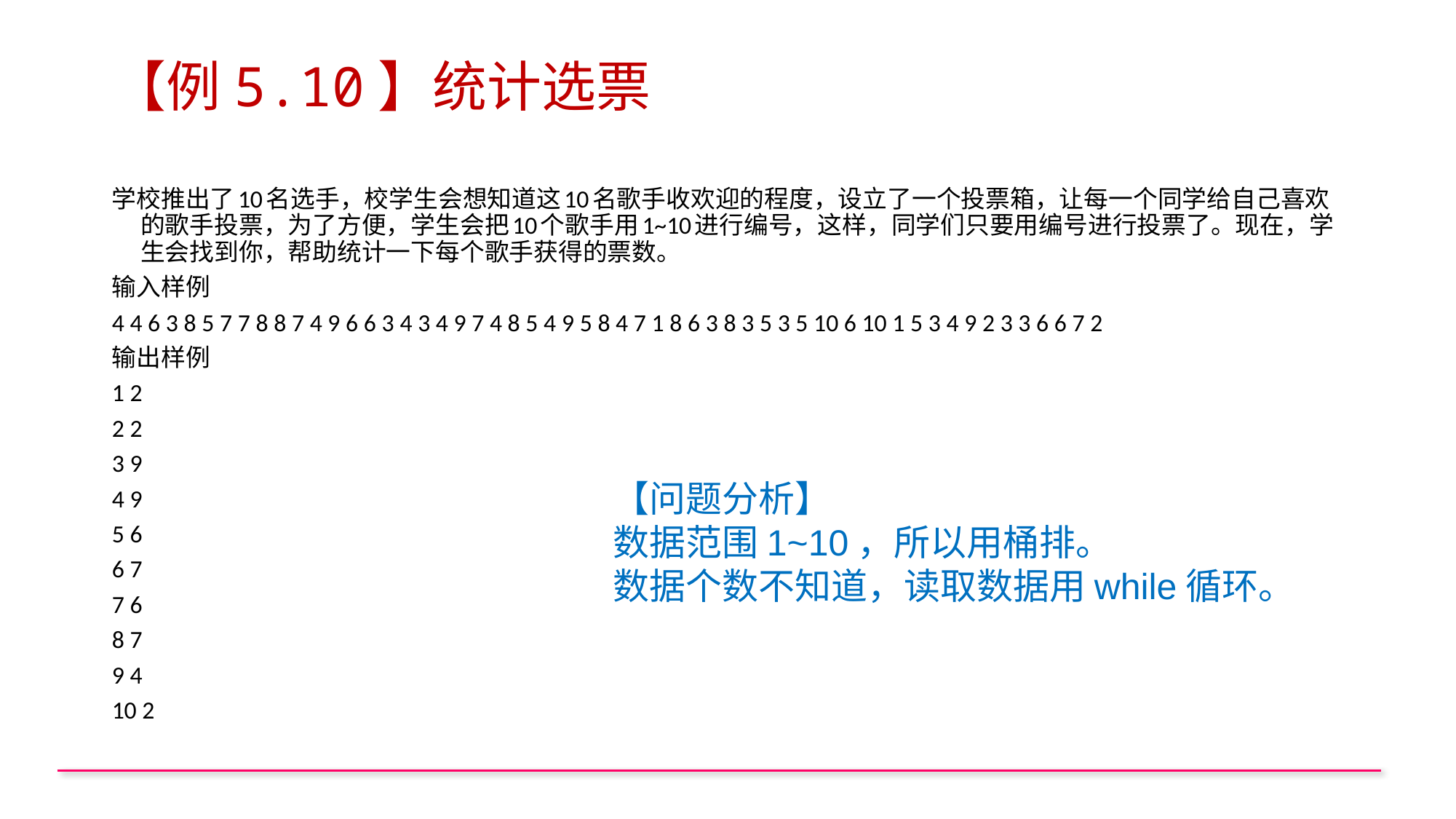

# 【例5.10】统计选票
学校推出了10名选手，校学生会想知道这10名歌手收欢迎的程度，设立了一个投票箱，让每一个同学给自己喜欢的歌手投票，为了方便，学生会把10个歌手用1~10进行编号，这样，同学们只要用编号进行投票了。现在，学生会找到你，帮助统计一下每个歌手获得的票数。
输入样例
4 4 6 3 8 5 7 7 8 8 7 4 9 6 6 3 4 3 4 9 7 4 8 5 4 9 5 8 4 7 1 8 6 3 8 3 5 3 5 10 6 10 1 5 3 4 9 2 3 3 6 6 7 2
输出样例
1 2
2 2
3 9
4 9
5 6
6 7
7 6
8 7
9 4
10 2
【问题分析】
数据范围1~10，所以用桶排。
数据个数不知道，读取数据用while循环。